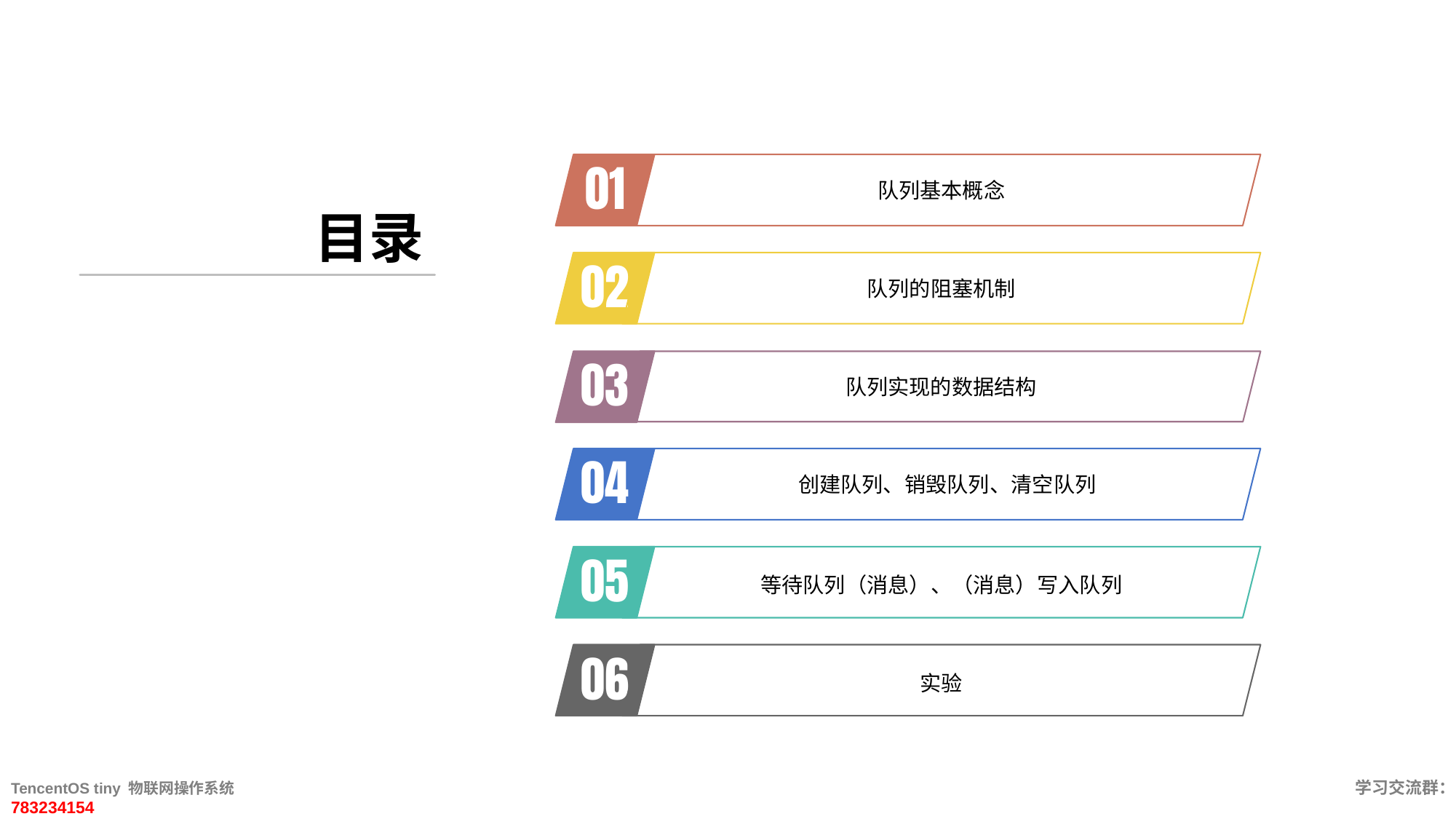

目录
01
队列基本概念
02
队列的阻塞机制
队列实现的数据结构
03
04
创建队列、销毁队列、清空队列
05
等待队列（消息）、（消息）写入队列
06
实验
TencentOS tiny 物联网操作系统										          学习交流群：783234154